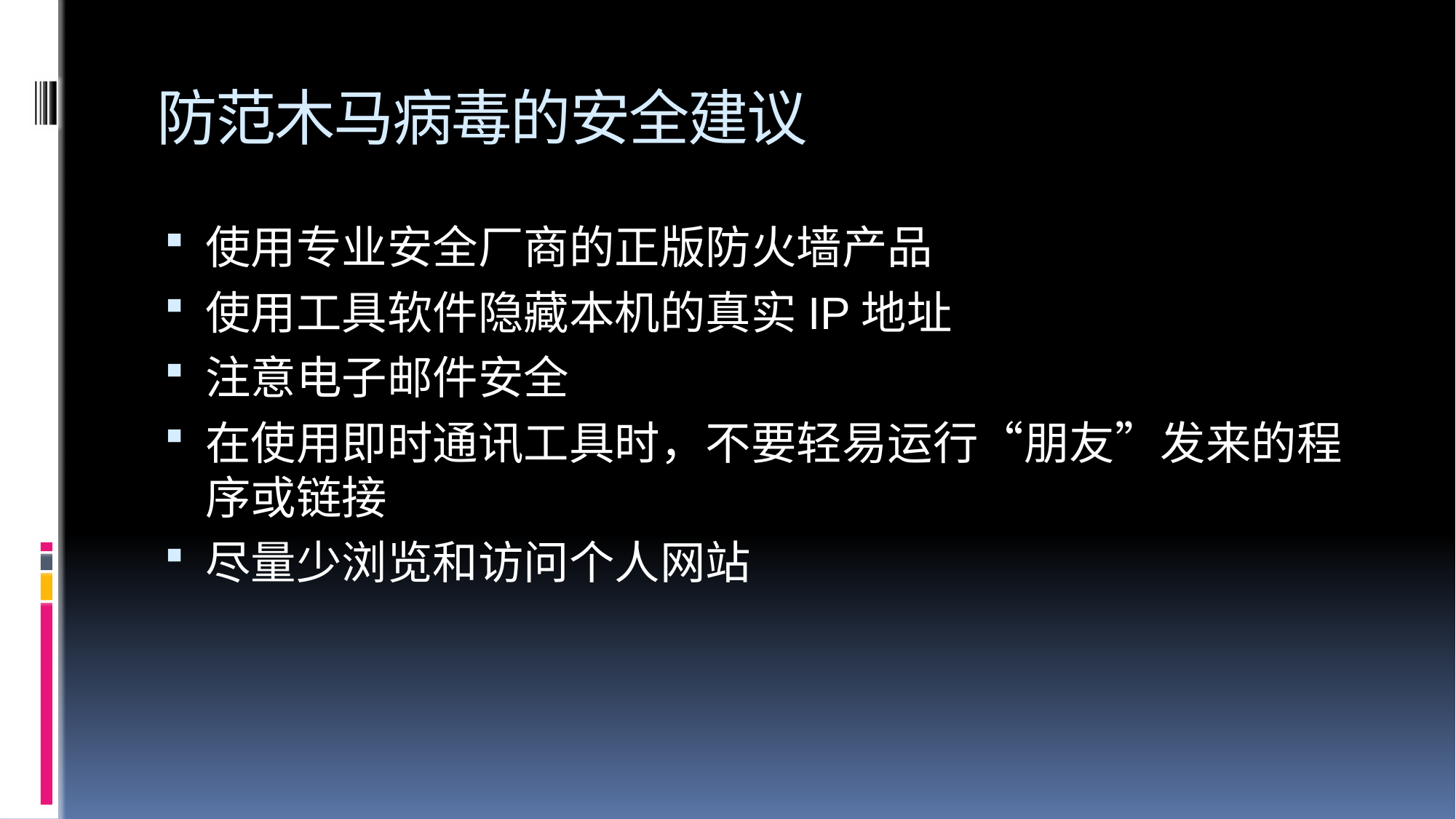

# 防范木马病毒的安全建议
使用专业安全厂商的正版防火墙产品
使用工具软件隐藏本机的真实IP地址
注意电子邮件安全
在使用即时通讯工具时，不要轻易运行“朋友”发来的程序或链接
尽量少浏览和访问个人网站